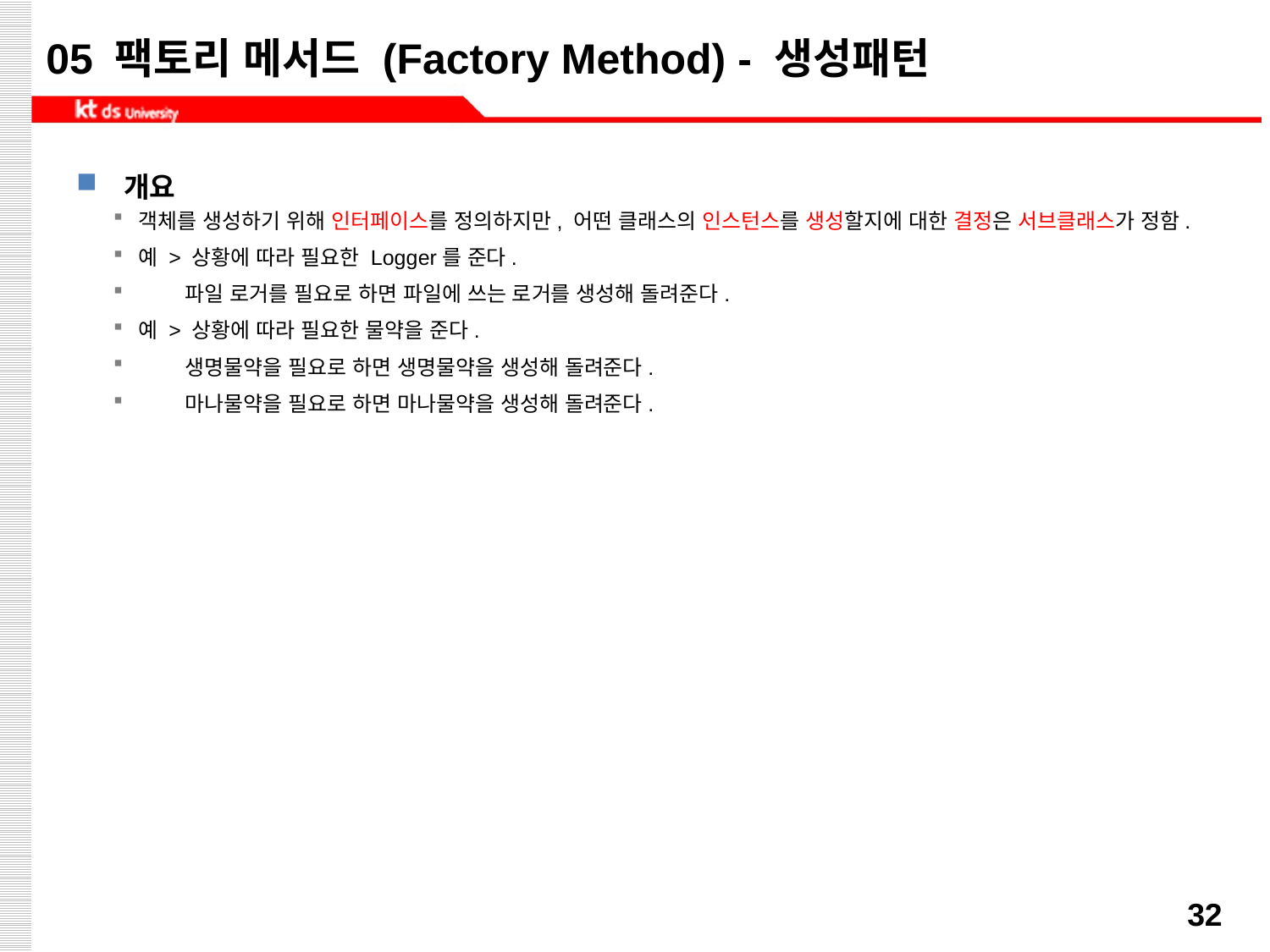

# 05 팩토리 메서드 (Factory Method) - 생성패턴
개요
객체를 생성하기 위해 인터페이스를 정의하지만, 어떤 클래스의 인스턴스를 생성할지에 대한 결정은 서브클래스가 정함.
예 > 상황에 따라 필요한 Logger를 준다.
       파일 로거를 필요로 하면 파일에 쓰는 로거를 생성해 돌려준다.
예 > 상황에 따라 필요한 물약을 준다.
       생명물약을 필요로 하면 생명물약을 생성해 돌려준다.
       마나물약을 필요로 하면 마나물약을 생성해 돌려준다.